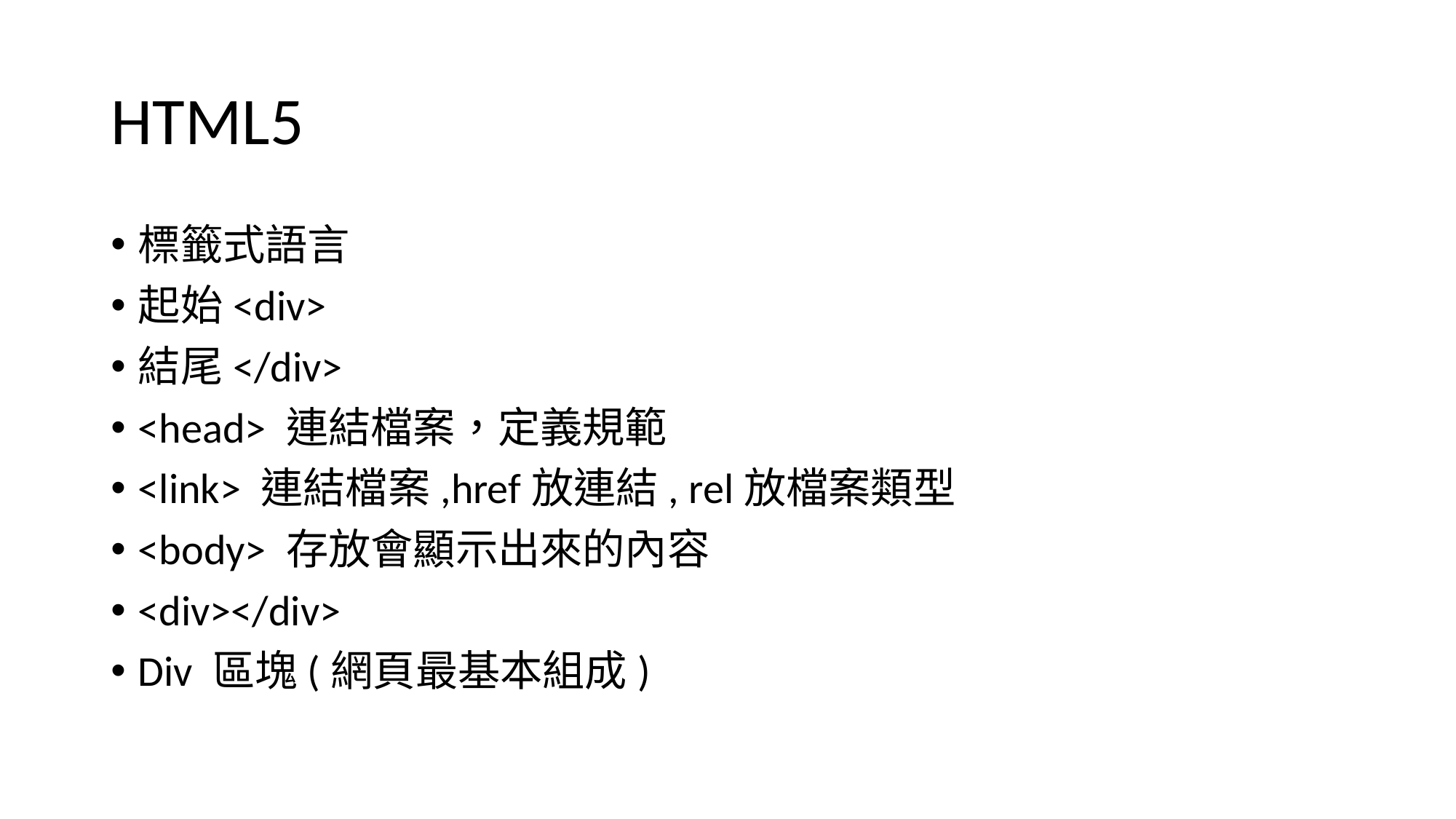

# HTML5
標籤式語言
起始<div>
結尾</div>
<head> 連結檔案，定義規範
<link> 連結檔案,href放連結, rel放檔案類型
<body> 存放會顯示出來的內容
<div></div>
Div 區塊(網頁最基本組成)